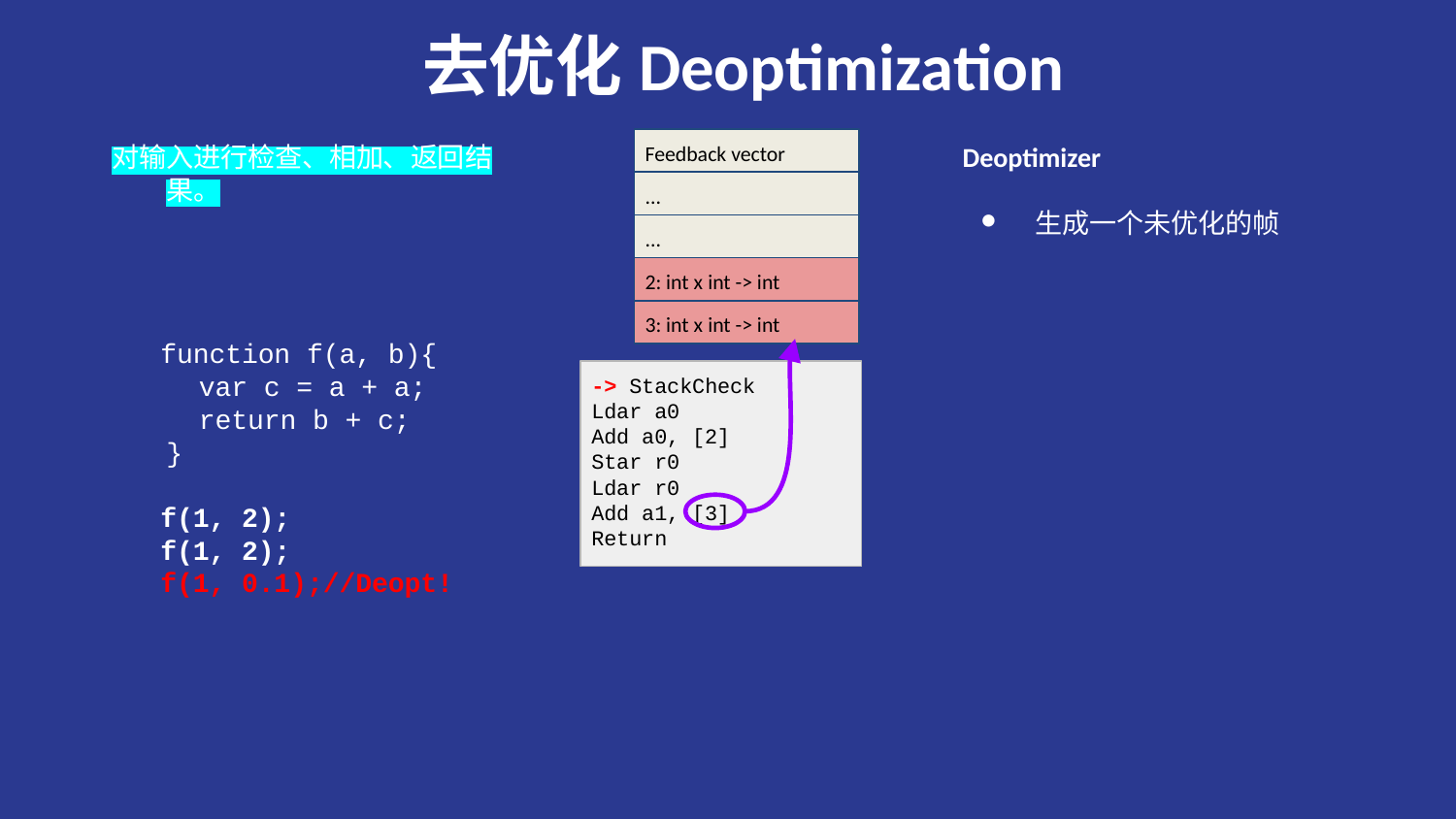

# 去优化Deoptimization
Feedback vector
对输入进行检查、相加、返回结果。

   function f(a, b){
  var c = a + a;
  return b + c;
}

   f(1, 2);
   f(1, 2);
   f(1, 0.1);//Deopt!
Deoptimizer

生成一个未优化的帧

...
...
2: int x int -> int
3: int x int -> int
-> StackCheck
Ldar a0
Add a0, [2]
Star r0
Ldar r0
Add a1, [3]
Return